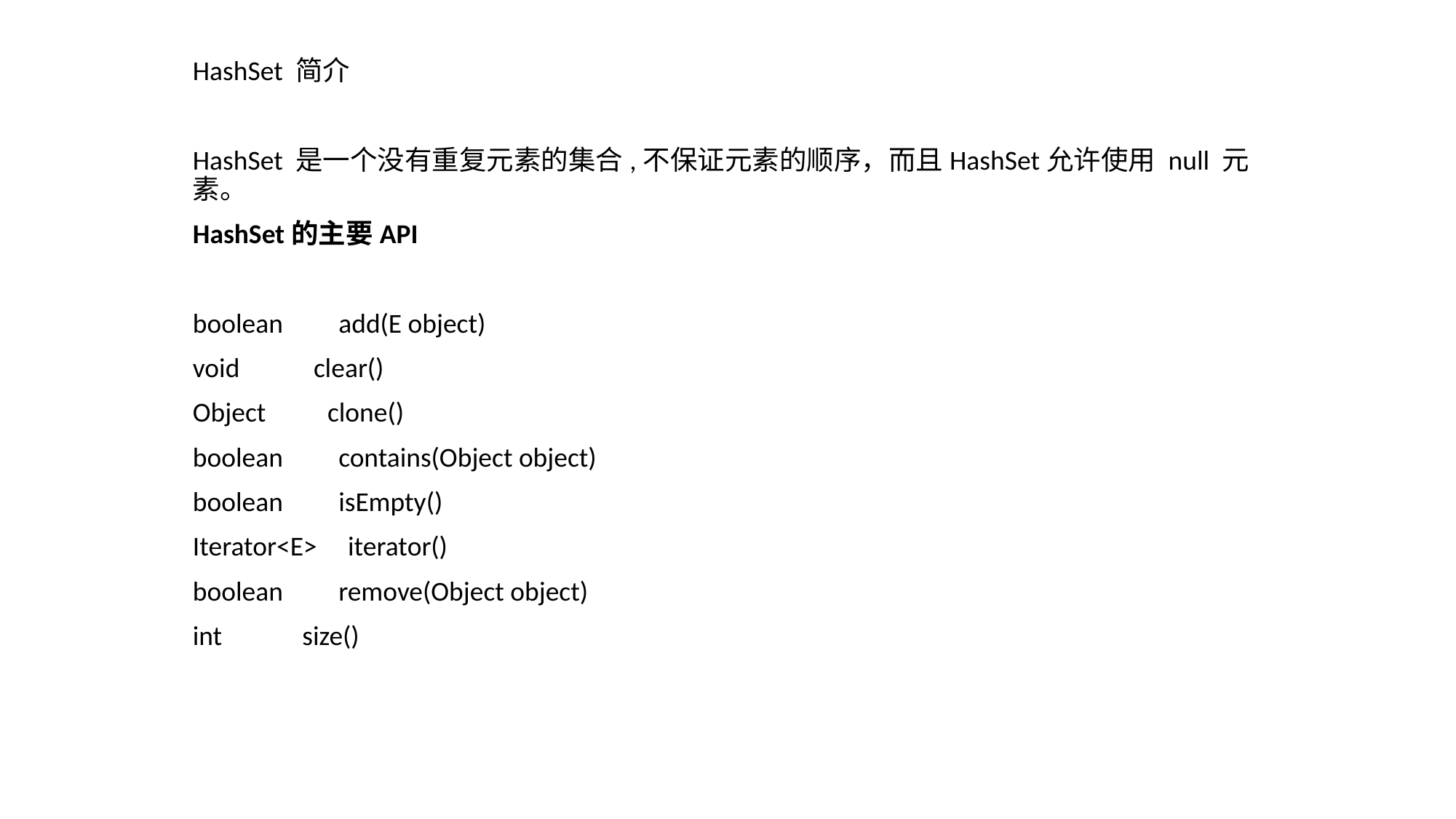

HashSet 简介

HashSet 是一个没有重复元素的集合,不保证元素的顺序，而且HashSet允许使用 null 元素。
HashSet的主要API

boolean         add(E object)
void            clear()
Object          clone()
boolean         contains(Object object)
boolean         isEmpty()
Iterator<E>     iterator()
boolean         remove(Object object)
int             size()